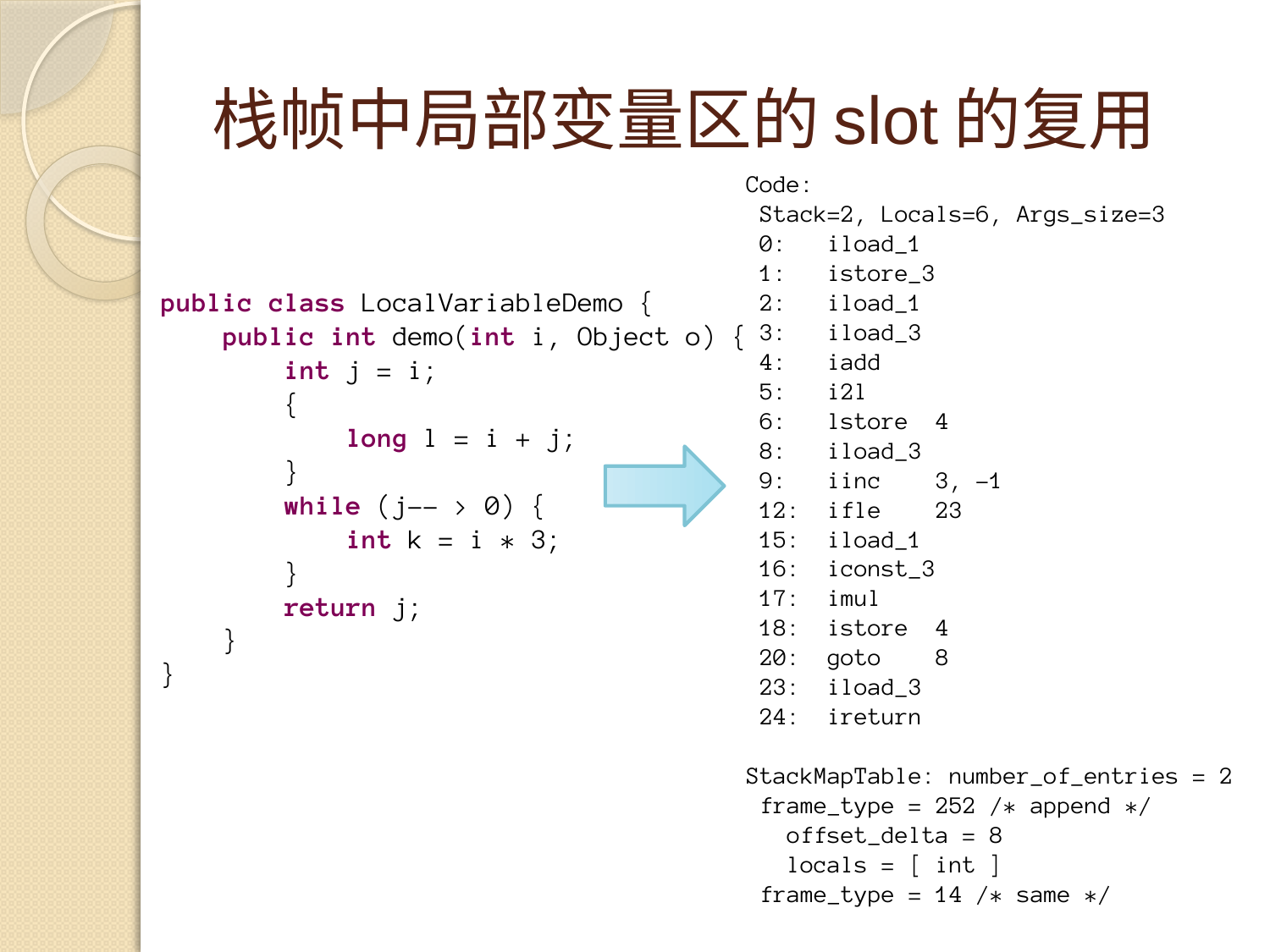

# 栈帧中局部变量区的slot的复用
Code:
 Stack=2, Locals=6, Args_size=3
 0:   iload_1
 1:   istore_3
 2:   iload_1
 3:   iload_3
 4:   iadd
 5:   i2l
 6:   lstore  4
 8:   iload_3
 9:   iinc    3, -1
 12:  ifle    23
 15:  iload_1
 16:  iconst_3
 17:  imul
 18:  istore  4
 20:  goto    8
 23:  iload_3
 24:  ireturn

StackMapTable: number_of_entries = 2
 frame_type = 252 /* append */
   offset_delta = 8
   locals = [ int ]
 frame_type = 14 /* same */
public class LocalVariableDemo {
    public int demo(int i, Object o) {
        int j = i;
        {
            long l = i + j;
        }
        while (j-- > 0) {
            int k = i * 3;
        }
        return j;
    }
}